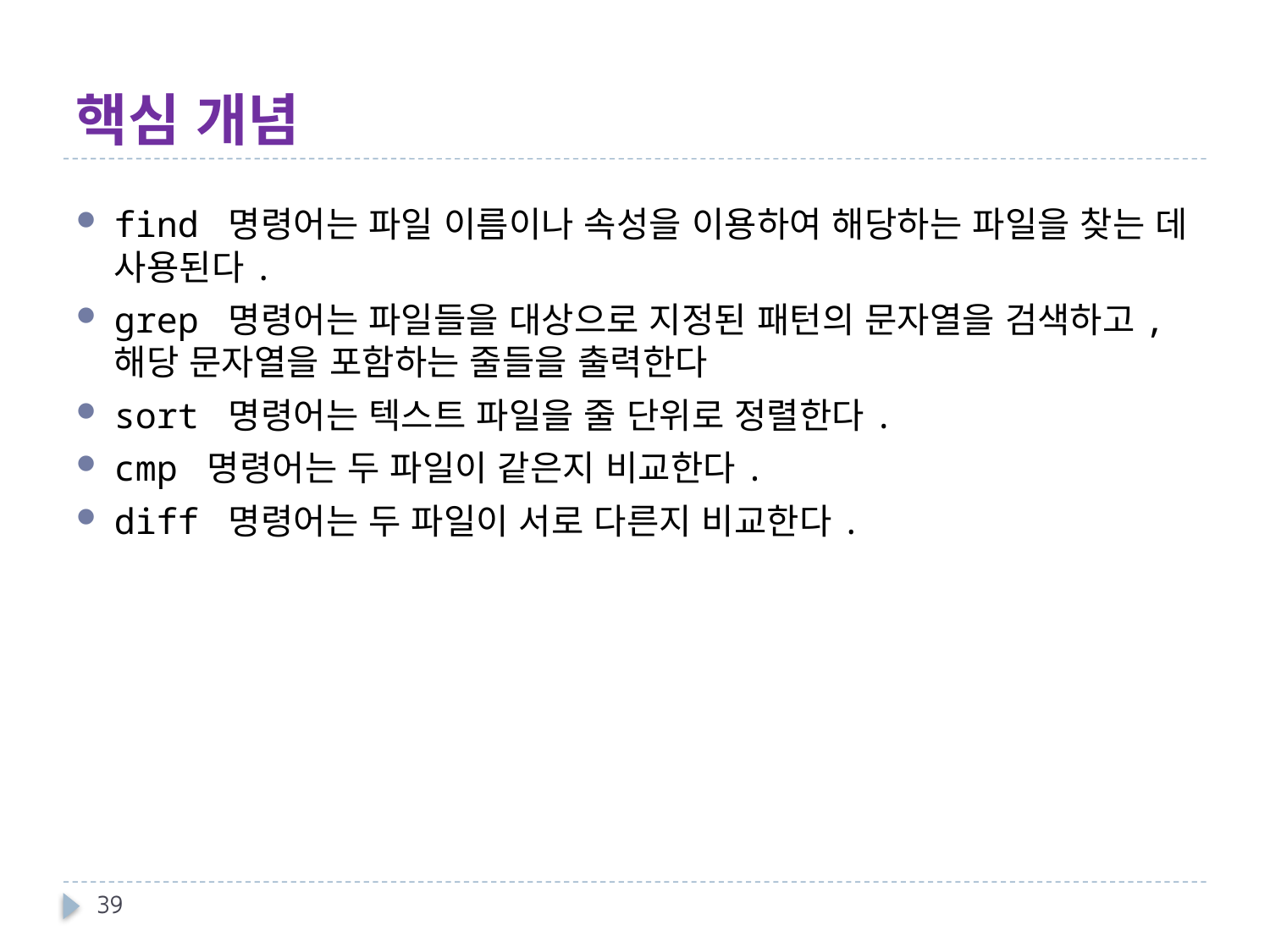

# 핵심 개념
find 명령어는 파일 이름이나 속성을 이용하여 해당하는 파일을 찾는 데 사용된다.
grep 명령어는 파일들을 대상으로 지정된 패턴의 문자열을 검색하고, 해당 문자열을 포함하는 줄들을 출력한다
sort 명령어는 텍스트 파일을 줄 단위로 정렬한다.
cmp 명령어는 두 파일이 같은지 비교한다.
diff 명령어는 두 파일이 서로 다른지 비교한다.

39